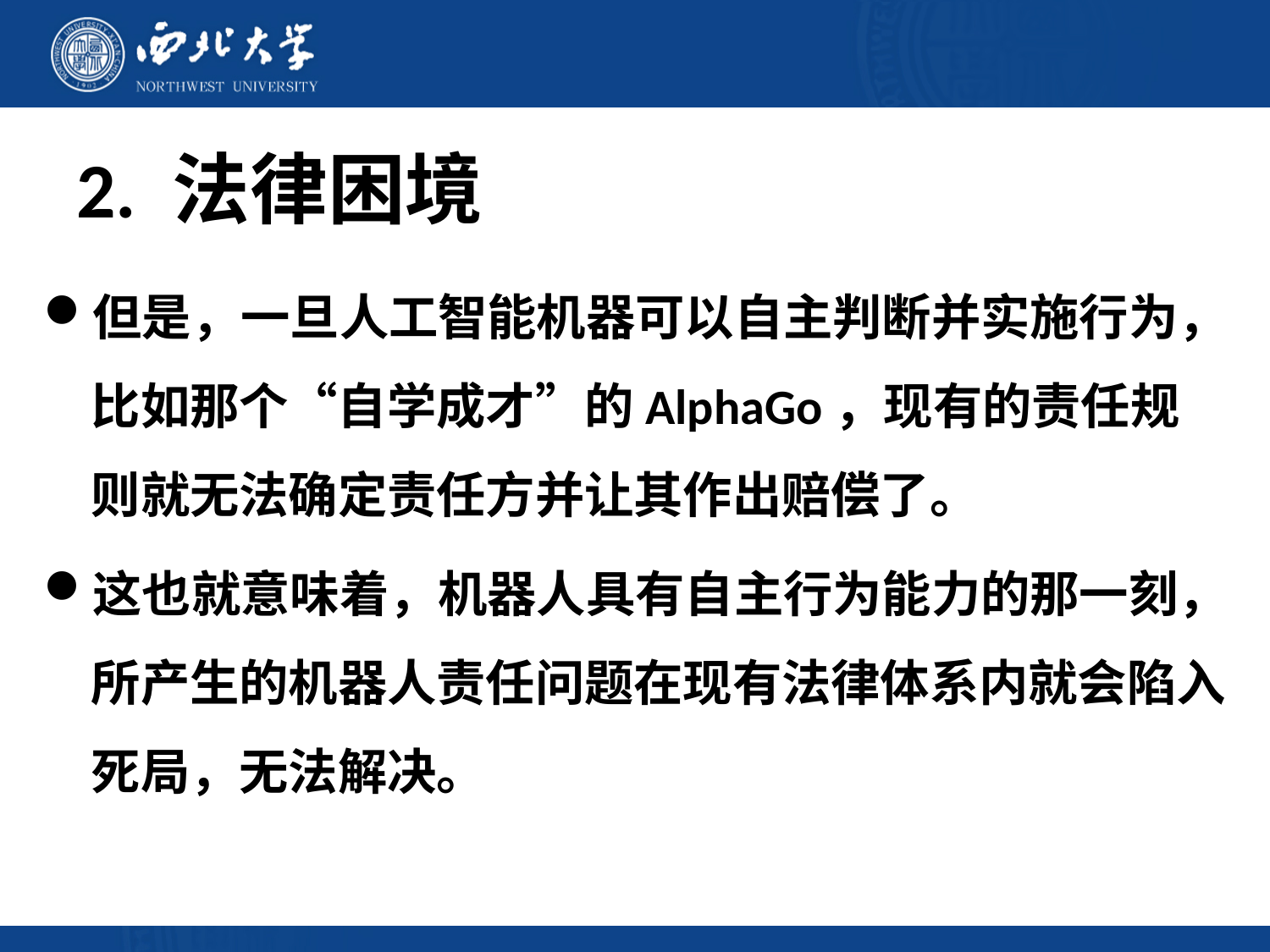

# 2. 法律困境
但是，一旦人工智能机器可以自主判断并实施行为，比如那个“自学成才”的AlphaGo，现有的责任规则就无法确定责任方并让其作出赔偿了。
这也就意味着，机器人具有自主行为能力的那一刻，所产生的机器人责任问题在现有法律体系内就会陷入死局，无法解决。